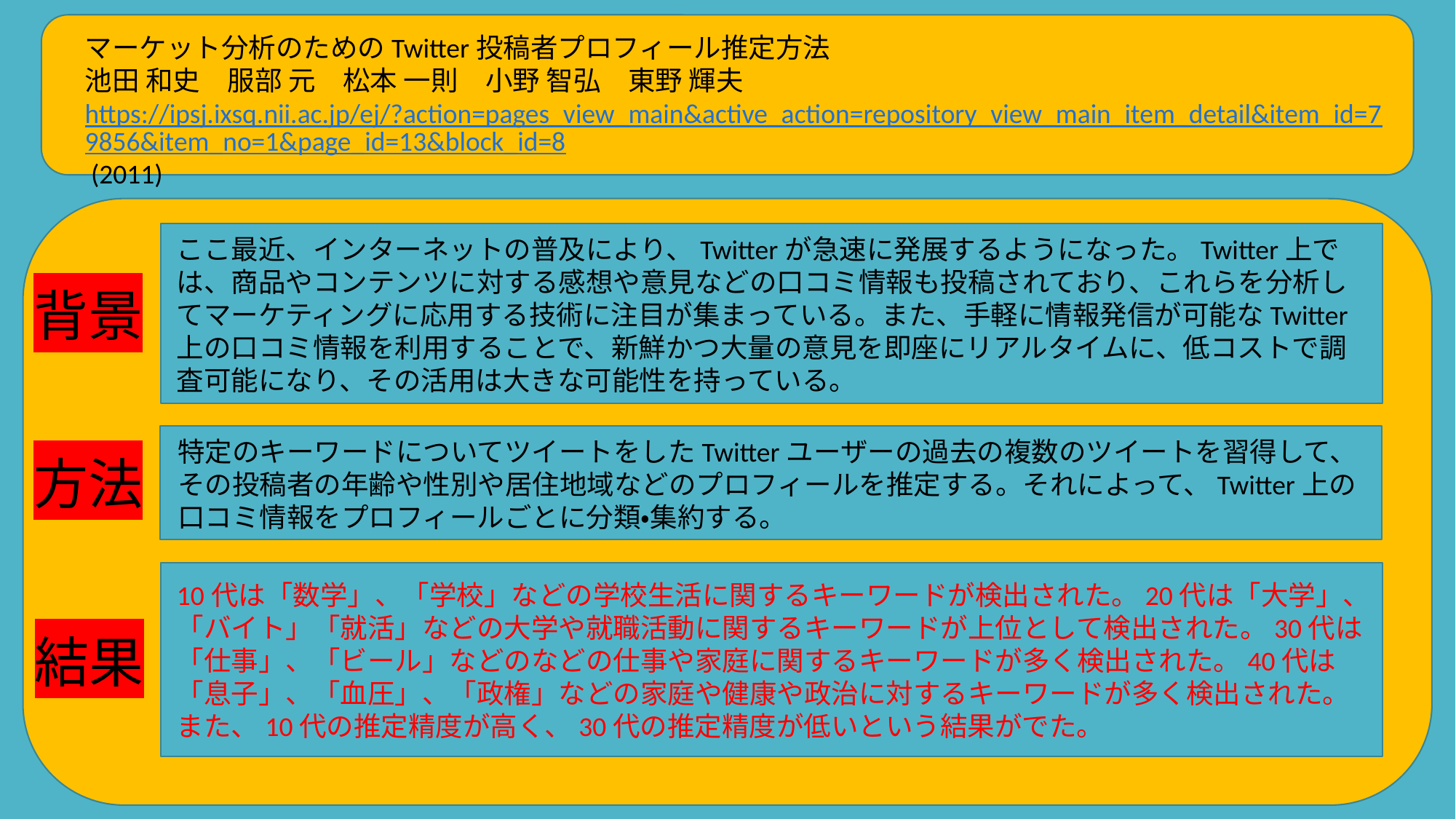

マーケット分析のためのTwitter投稿者プロフィール推定方法
池田 和史　服部 元　松本 一則　小野 智弘　東野 輝夫
https://ipsj.ixsq.nii.ac.jp/ej/?action=pages_view_main&active_action=repository_view_main_item_detail&item_id=79856&item_no=1&page_id=13&block_id=8 (2011)

ここ最近、インターネットの普及により、Twitterが急速に発展するようになった。Twitter上では、商品やコンテンツに対する感想や意見などの口コミ情報も投稿されており、これらを分析してマーケティングに応用する技術に注目が集まっている。また、手軽に情報発信が可能なTwitter上の口コミ情報を利用することで、新鮮かつ大量の意見を即座にリアルタイムに、低コストで調査可能になり、その活用は大きな可能性を持っている。
背景

特定のキーワードについてツイートをしたTwitterユーザーの過去の複数のツイートを習得して、その投稿者の年齢や性別や居住地域などのプロフィールを推定する。それによって、Twitter上の口コミ情報をプロフィールごとに分類・集約する。

方法

10代は「数学」、「学校」などの学校生活に関するキーワードが検出された。20代は「大学」、「バイト」「就活」などの大学や就職活動に関するキーワードが上位として検出された。30代は「仕事」、「ビール」などのなどの仕事や家庭に関するキーワードが多く検出された。40代は「息子」、「血圧」、「政権」などの家庭や健康や政治に対するキーワードが多く検出された。また、10代の推定精度が高く、30代の推定精度が低いという結果がでた。
結果